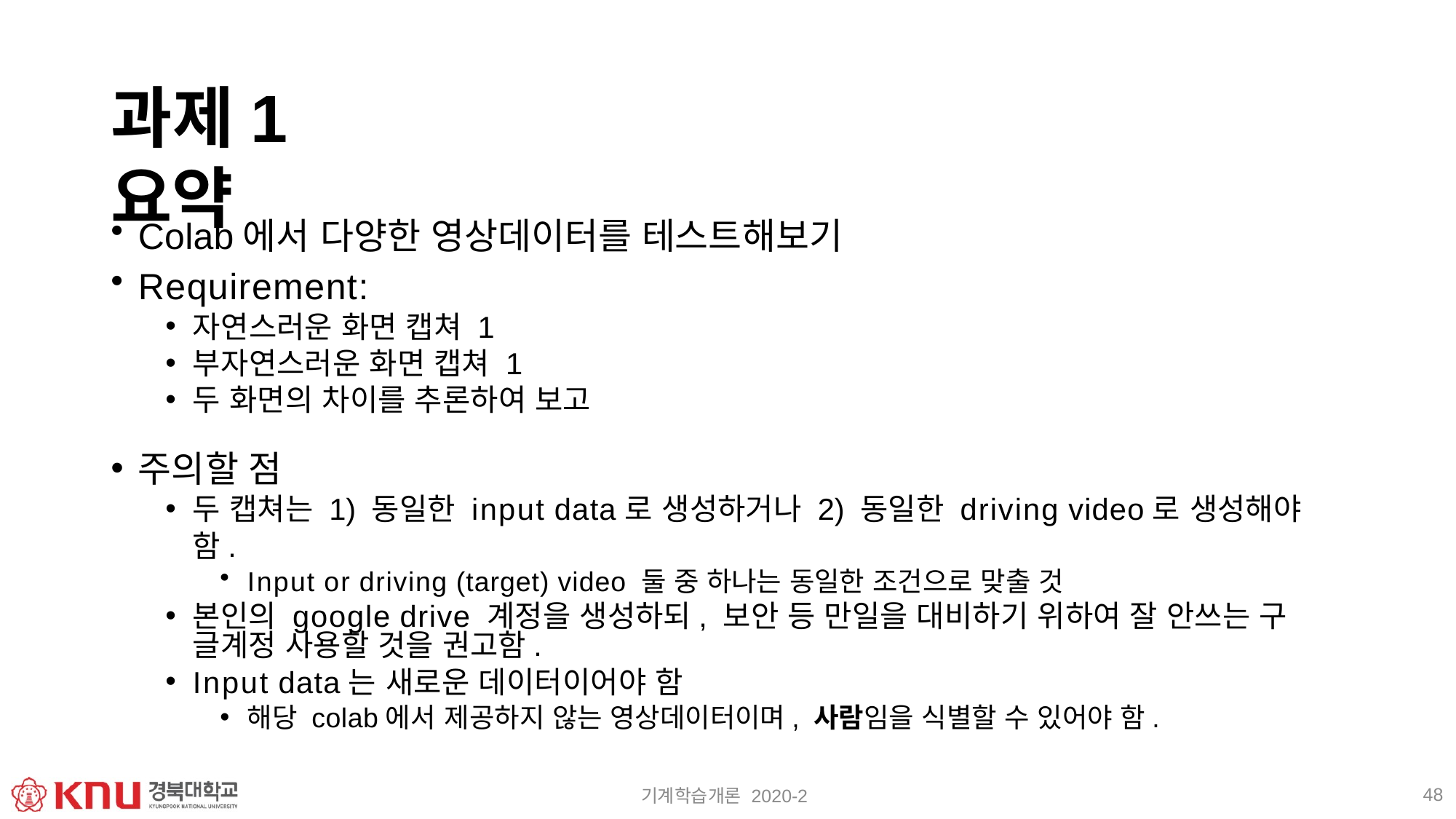

# 과제1 요약
Colab에서 다양한 영상데이터를 테스트해보기
Requirement:
자연스러운 화면 캡쳐 1
부자연스러운 화면 캡쳐 1
두 화면의 차이를 추론하여 보고

주의할 점
두 캡쳐는 1) 동일한 input data로 생성하거나 2) 동일한 driving video로 생성해야 함.
Input or driving (target) video 둘 중 하나는 동일한 조건으로 맞출 것
본인의 google drive 계정을 생성하되, 보안 등 만일을 대비하기 위하여 잘 안쓰는 구  글계정 사용할 것을 권고함.
Input data는 새로운 데이터이어야 함
해당 colab에서 제공하지 않는 영상데이터이며, 사람임을 식별할 수 있어야 함.
48
기계학습개론 2020-2